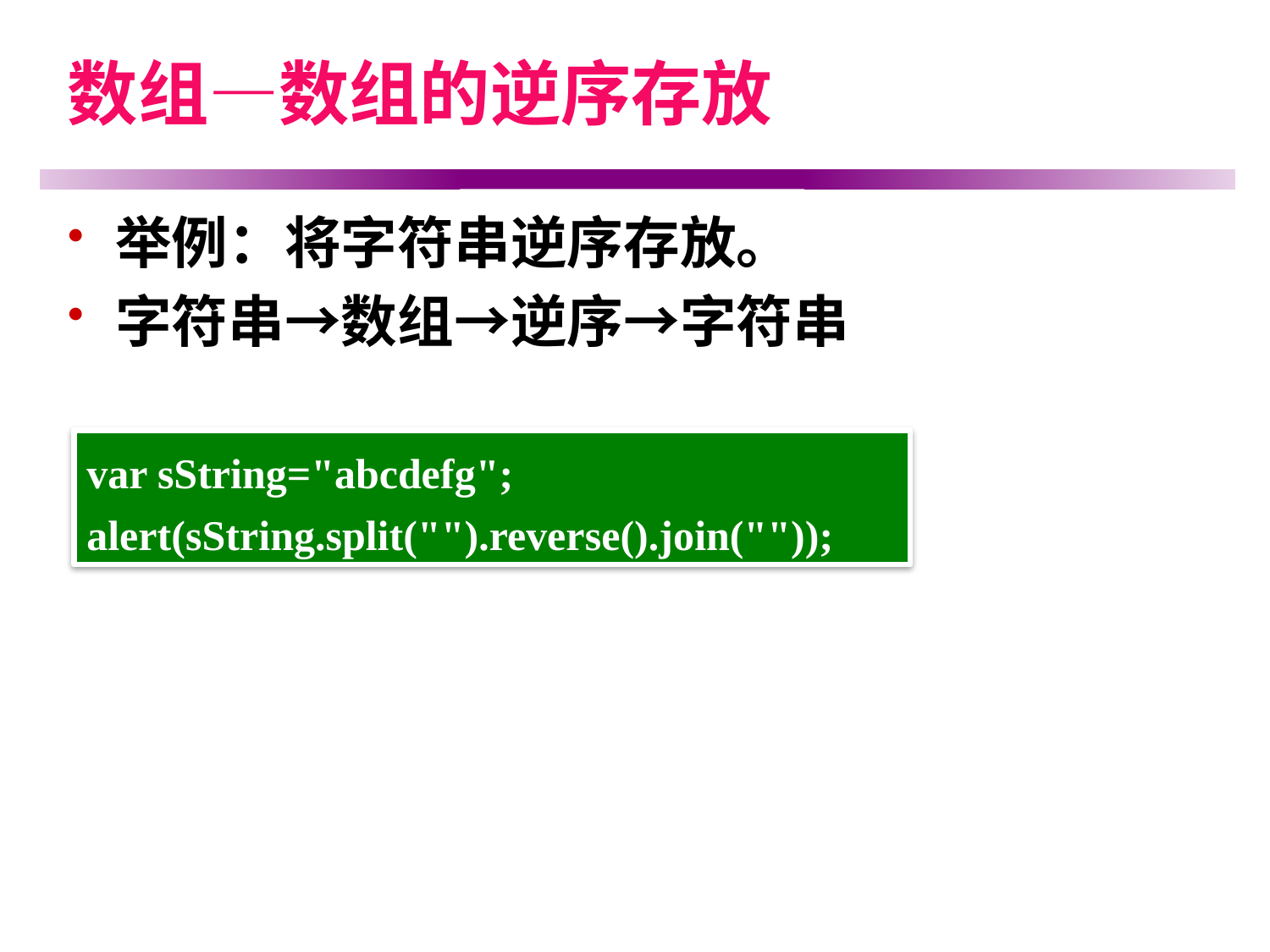

# 数组—数组的逆序存放
举例：将字符串逆序存放。
字符串→数组→逆序→字符串
var sString="abcdefg";
alert(sString.split("").reverse().join(""));